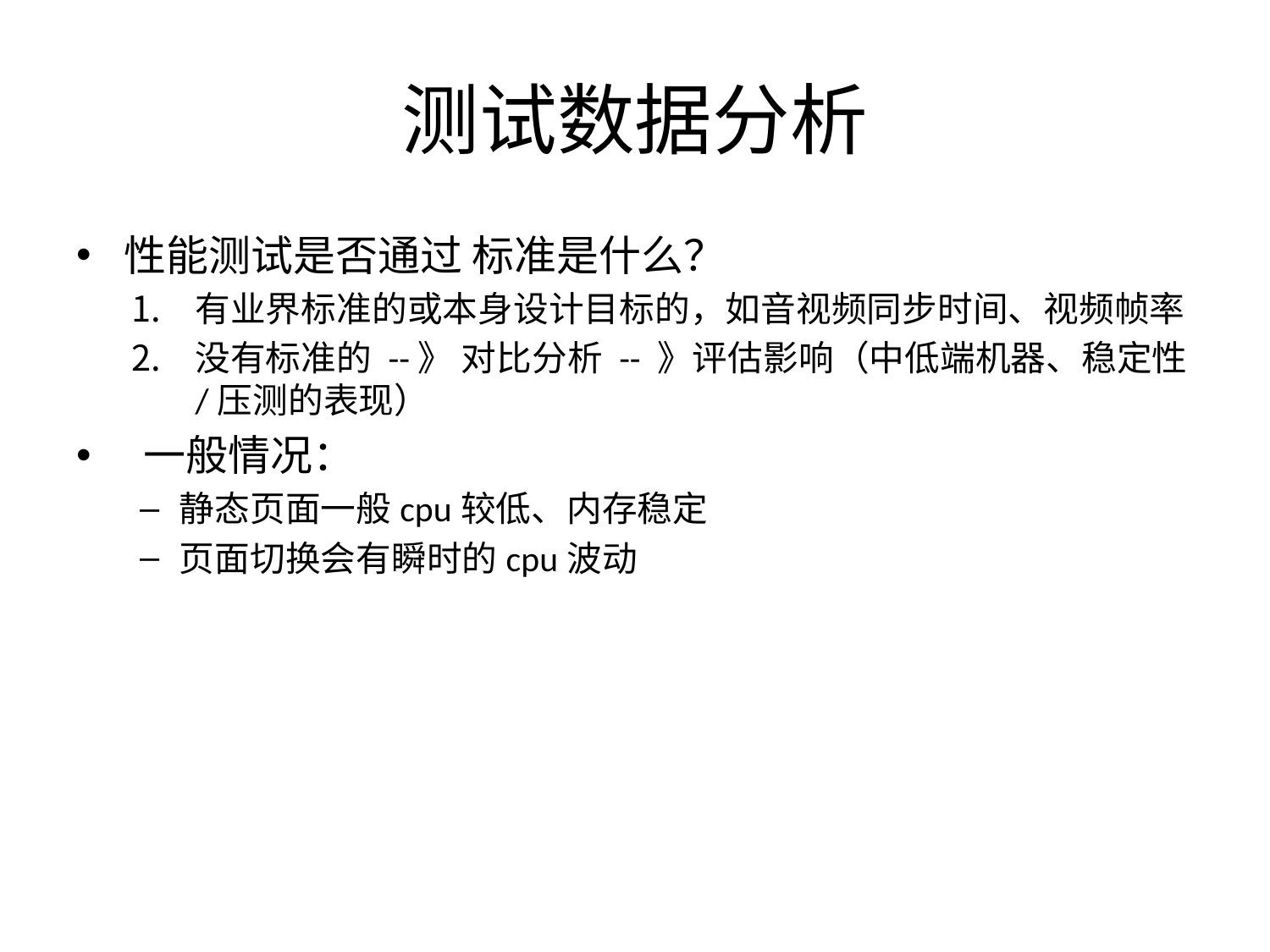

# 测试数据分析
性能测试是否通过 标准是什么？
有业界标准的或本身设计目标的，如音视频同步时间、视频帧率
没有标准的 --》 对比分析 -- 》评估影响（中低端机器、稳定性/压测的表现）
 一般情况：
静态页面一般cpu较低、内存稳定
页面切换会有瞬时的cpu波动